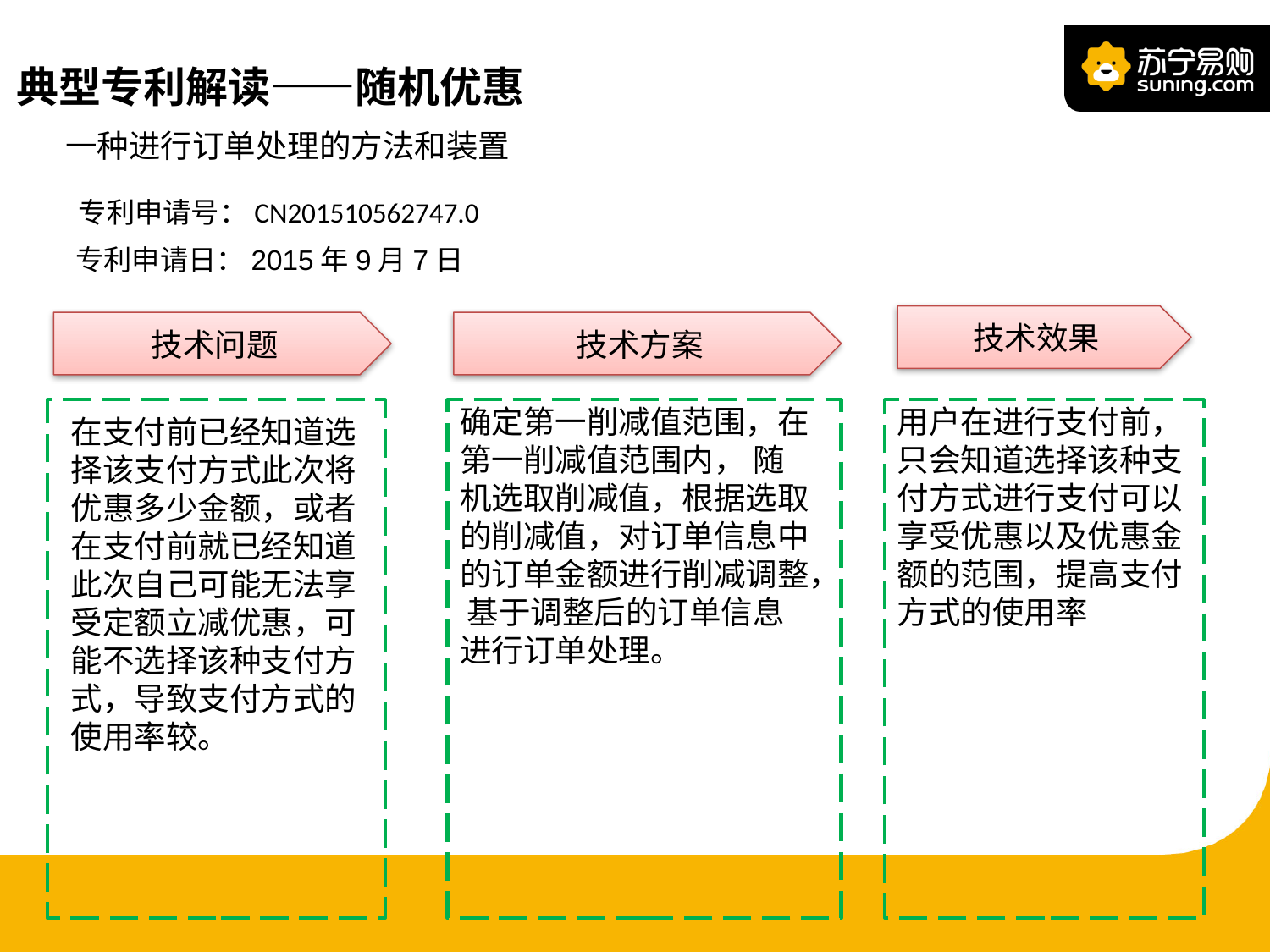

典型专利解读——随机优惠
一种进行订单处理的方法和装置
专利申请号：CN201510562747.0
专利申请日：2015年9月7日
技术效果
技术问题
技术方案

确定第一削减值范围，在第一削减值范围内， 随机选取削减值，根据选取的削减值，对订单信息中的订单金额进行削减调整， 基于调整后的订单信息进行订单处理。
用户在进行支付前，只会知道选择该种支付方式进行支付可以享受优惠以及优惠金额的范围，提高支付方式的使用率
在支付前已经知道选择该支付方式此次将优惠多少金额，或者在支付前就已经知道此次自己可能无法享受定额立减优惠，可能不选择该种支付方式，导致支付方式的使用率较。